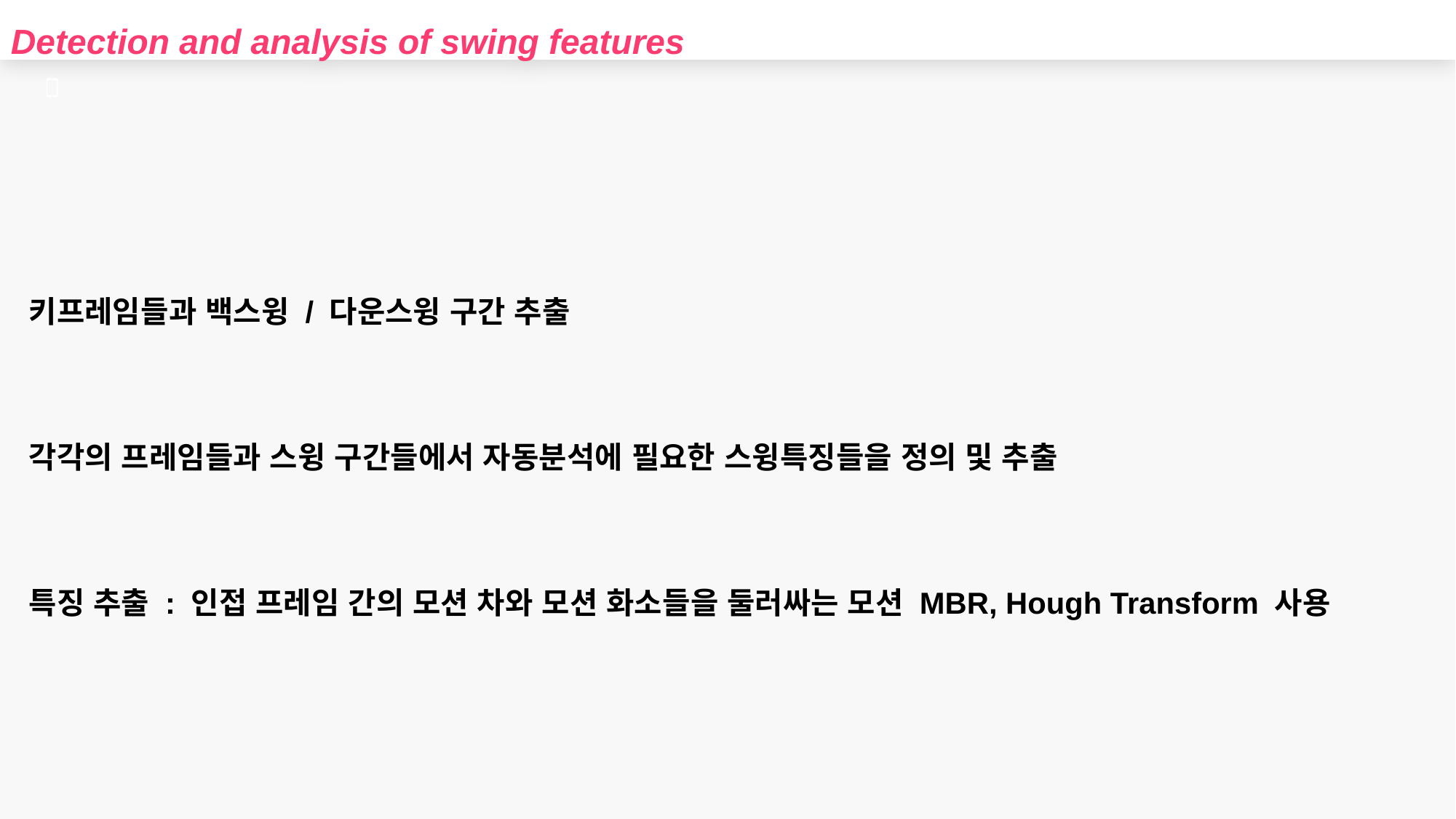

Detection and analysis of swing features

키프레임들과 백스윙 / 다운스윙 구간 추출

각각의 프레임들과 스윙 구간들에서 자동분석에 필요한 스윙특징들을 정의 및 추출

특징 추출 : 인접 프레임 간의 모션 차와 모션 화소들을 둘러싸는 모션 MBR, Hough Transform 사용